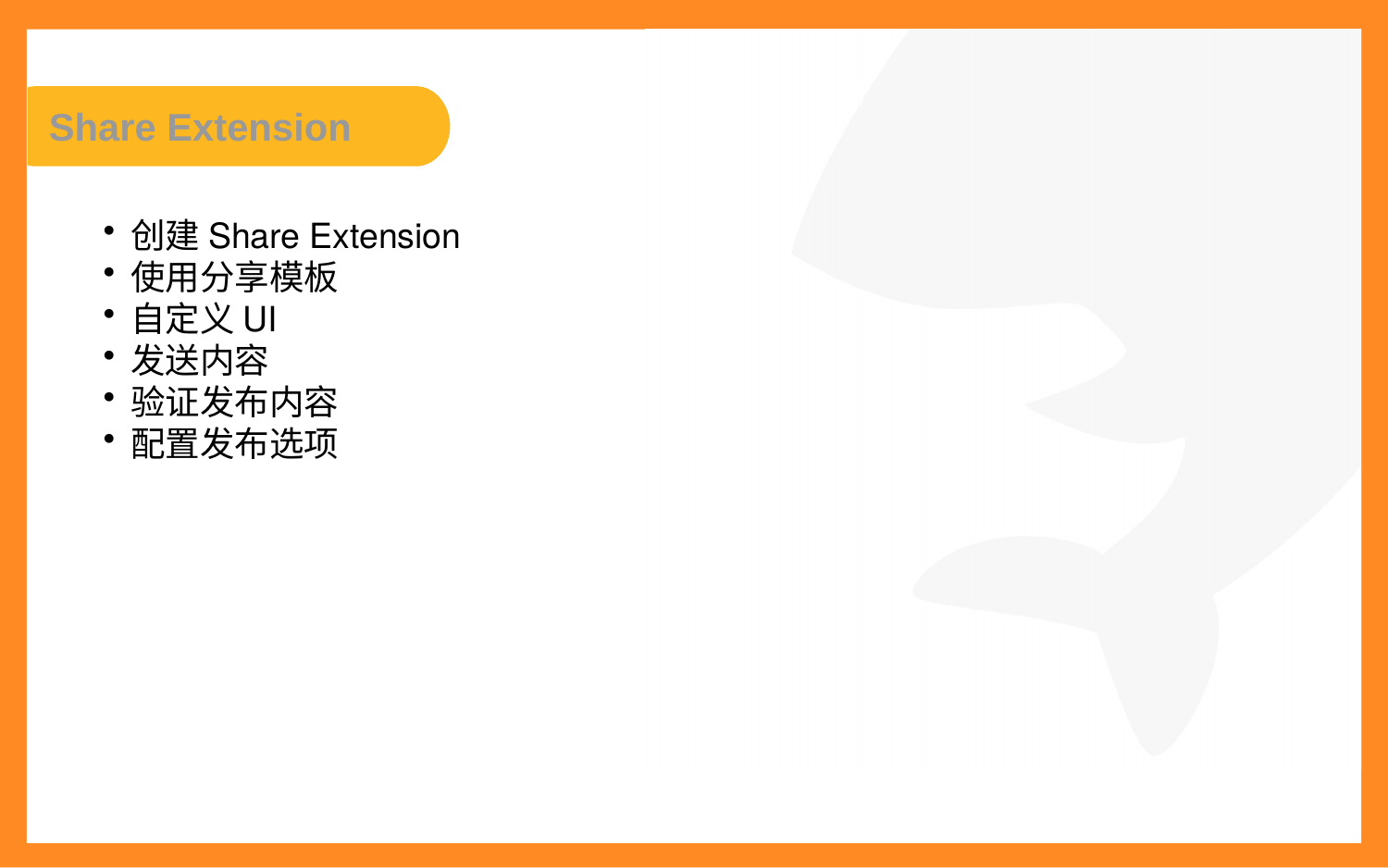

Share Extension
创建Share Extension
使用分享模板
自定义UI
发送内容
验证发布内容
配置发布选项